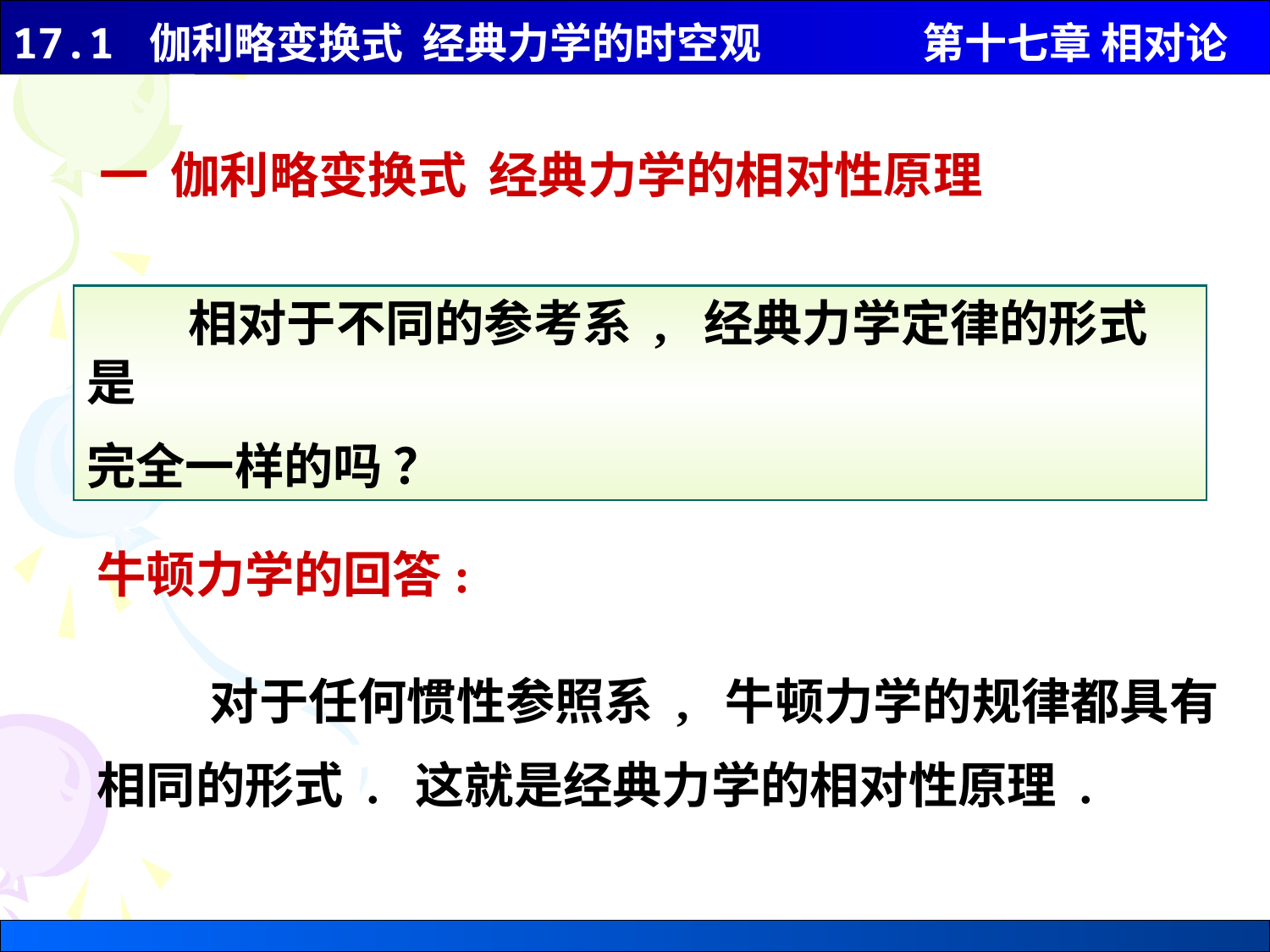

一  伽利略变换式  经典力学的相对性原理
        相对于不同的参考系 ,  经典力学定律的形式是
完全一样的吗 ？
牛顿力学的回答:
         对于任何惯性参照系 ,  牛顿力学的规律都具有
相同的形式 .  这就是经典力学的相对性原理 .